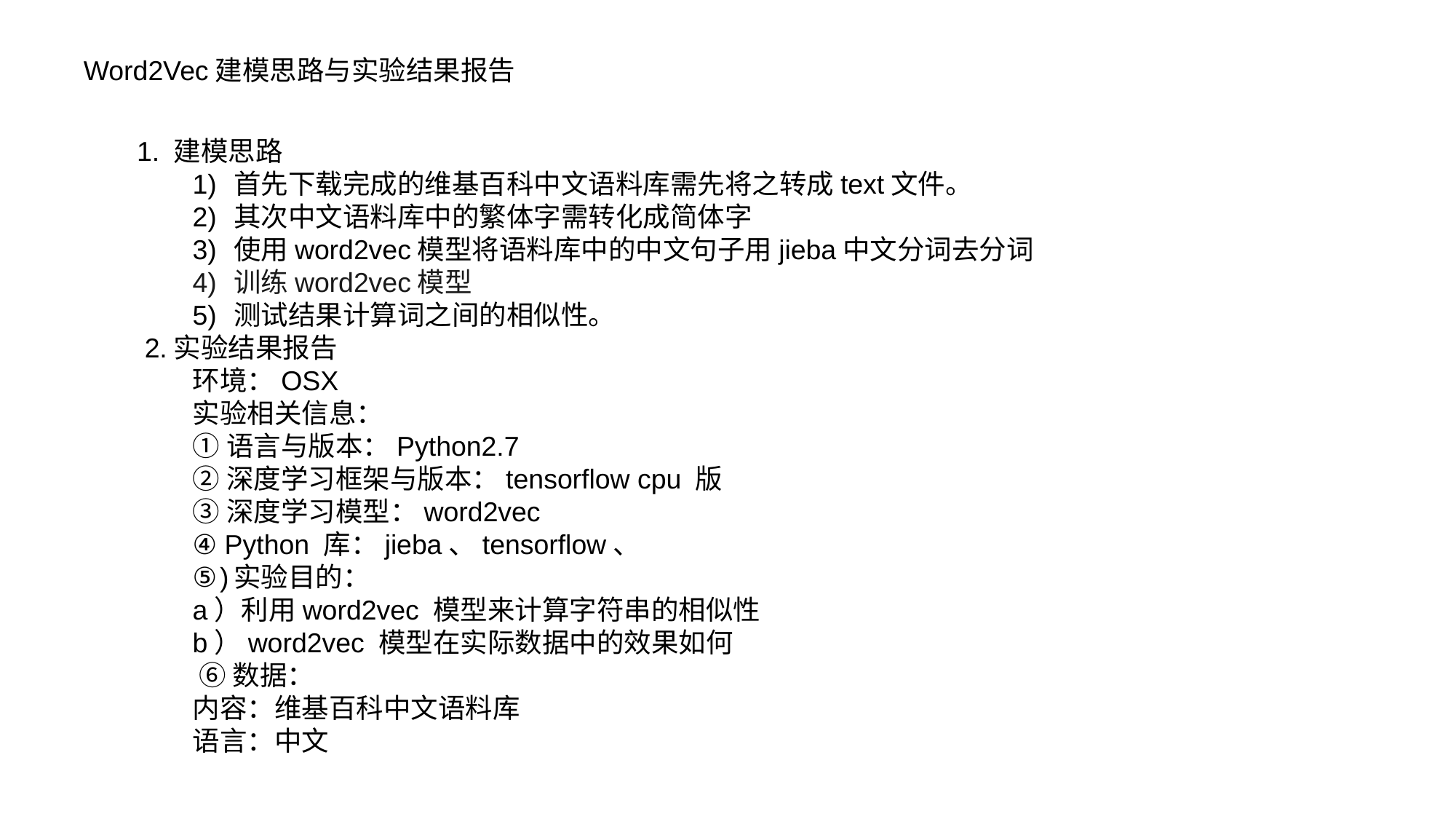

Word2Vec建模思路与实验结果报告
       1. 建模思路
首先下载完成的维基百科中文语料库需先将之转成text文件。
其次中文语料库中的繁体字需转化成简体字
使用word2vec模型将语料库中的中文句子用jieba中文分词去分词
训练word2vec模型
测试结果计算词之间的相似性。
        2.实验结果报告
	环境：OSX
	实验相关信息：
	①语言与版本：Python2.7
	②深度学习框架与版本：tensorflow cpu 版
	③深度学习模型：word2vec
	④ Python 库：jieba、tensorflow、
实验目的：
	a）利用word2vec 模型来计算字符串的相似性
	b）word2vec 模型在实际数据中的效果如何
	 ⑥数据：
	内容：维基百科中文语料库
	语言：中文